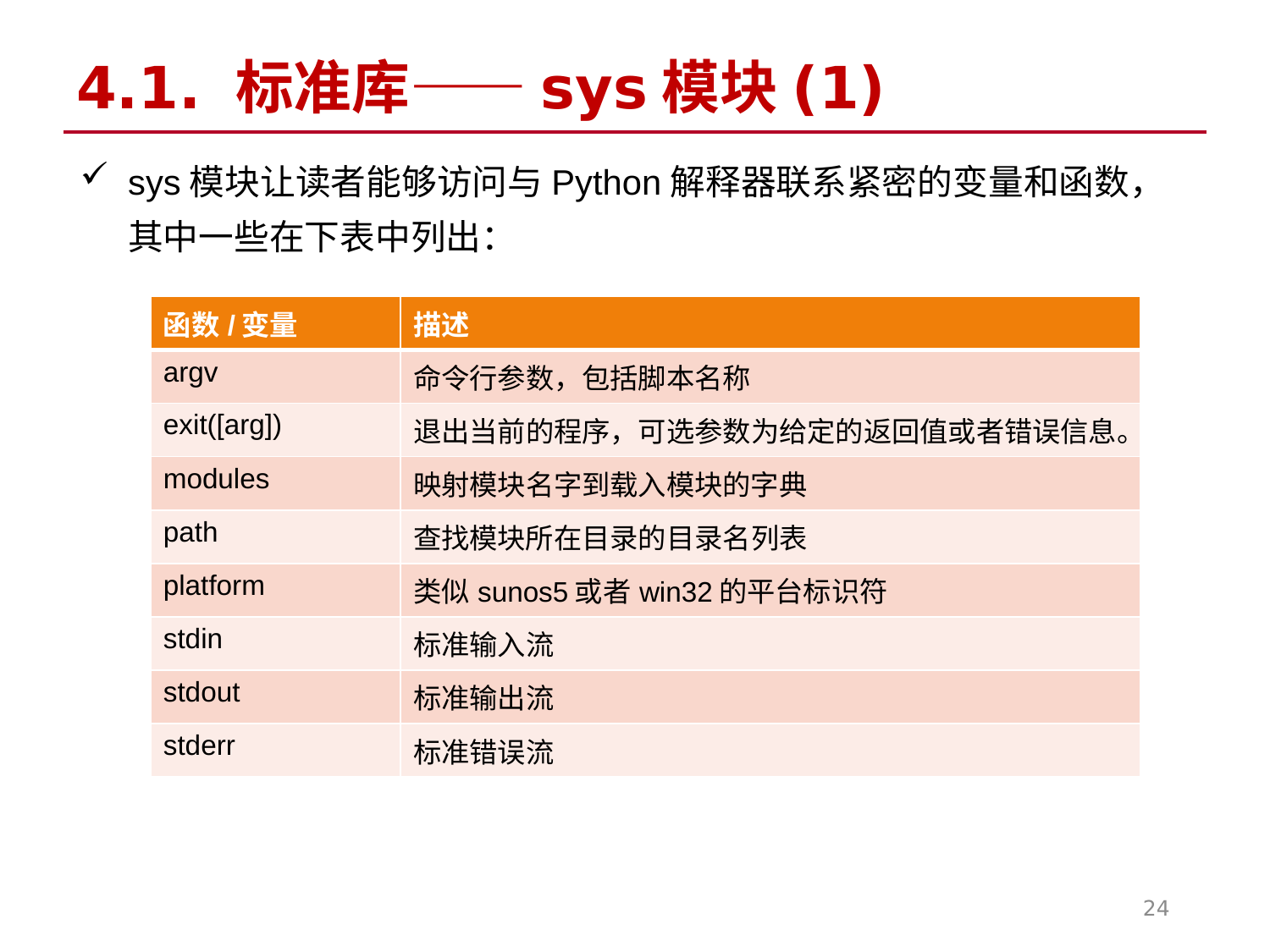

# 4.1. 标准库——sys模块(1)
sys模块让读者能够访问与Python解释器联系紧密的变量和函数，其中一些在下表中列出：
| 函数/变量 | 描述 |
| --- | --- |
| argv | 命令行参数，包括脚本名称 |
| exit([arg]) | 退出当前的程序，可选参数为给定的返回值或者错误信息。 |
| modules | 映射模块名字到载入模块的字典 |
| path | 查找模块所在目录的目录名列表 |
| platform | 类似sunos5或者win32的平台标识符 |
| stdin | 标准输入流 |
| stdout | 标准输出流 |
| stderr | 标准错误流 |
24